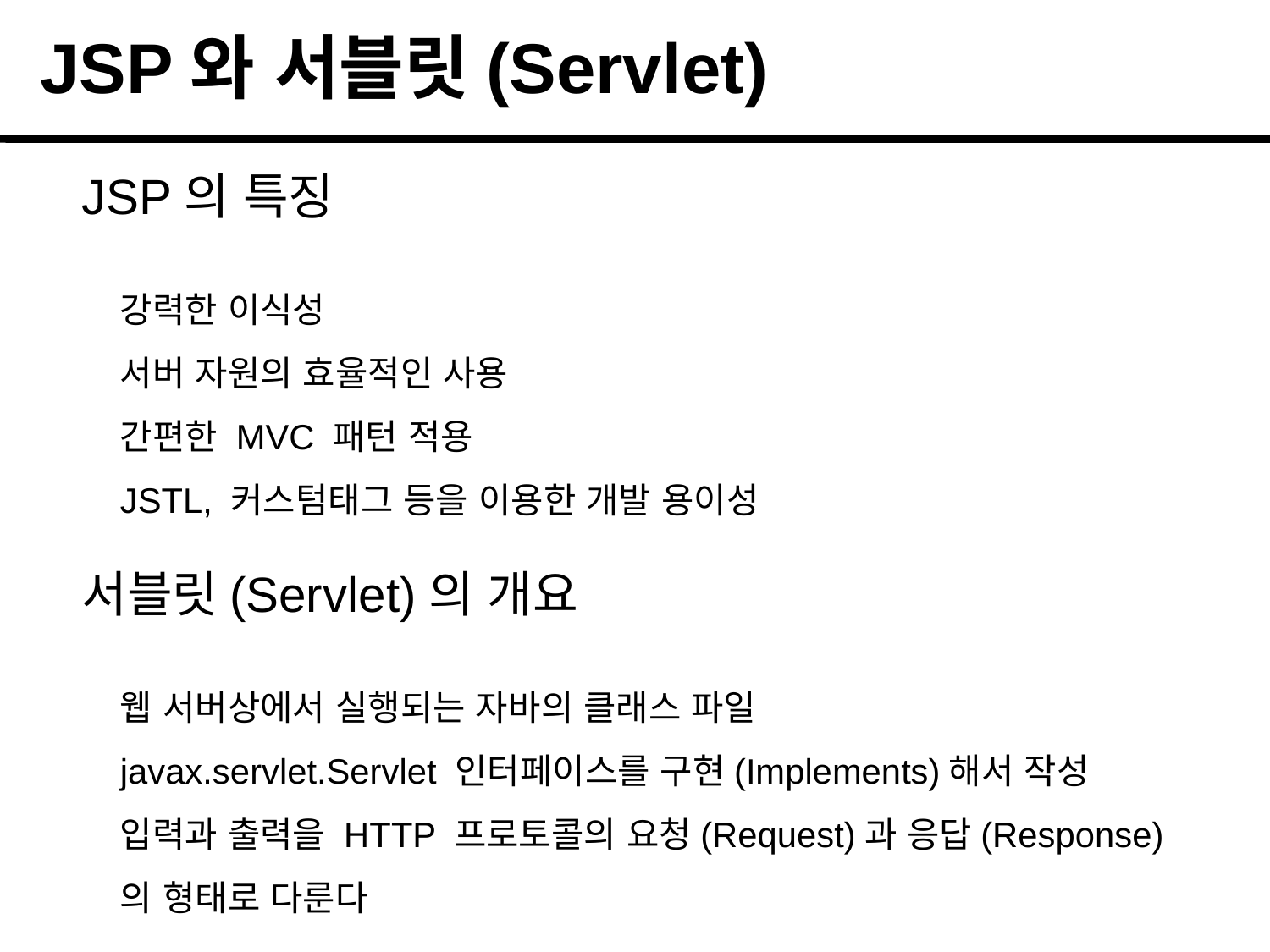

JSP와 서블릿(Servlet)
JSP의 특징

강력한 이식성
서버 자원의 효율적인 사용
간편한 MVC 패턴 적용
JSTL, 커스텀태그 등을 이용한 개발 용이성

서블릿(Servlet)의 개요

웹 서버상에서 실행되는 자바의 클래스 파일
javax.servlet.Servlet 인터페이스를 구현(Implements)해서 작성
입력과 출력을 HTTP 프로토콜의 요청(Request)과 응답(Response) 의 형태로 다룬다